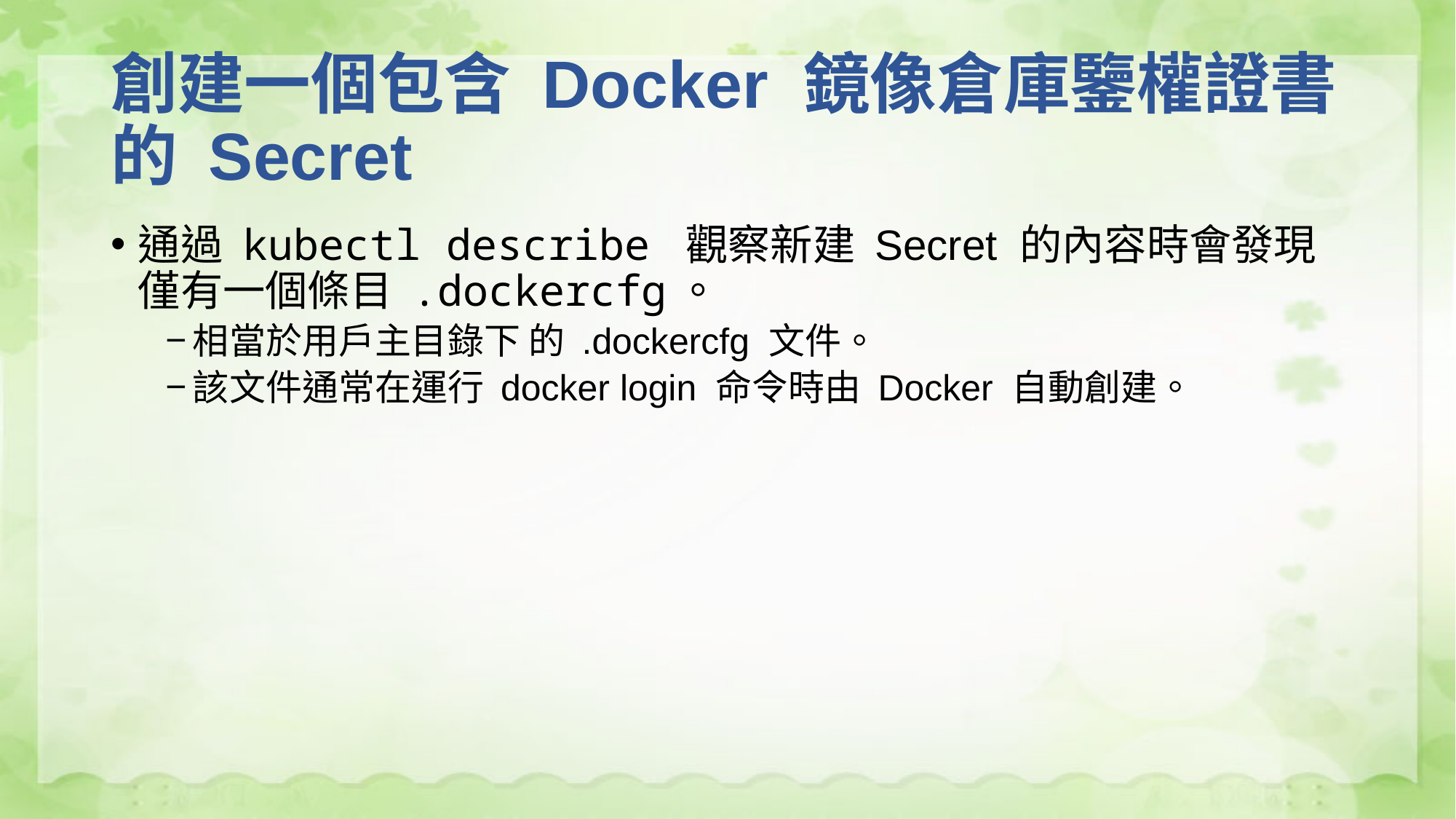

# 創建一個包含 Docker 鏡像倉庫鑒權證書的 Secret
通過 kubectl describe 觀察新建 Secret 的內容時會發現僅有一個條目 .dockercfg。
相當於用戶主目錄下 的 .dockercfg 文件。
該文件通常在運行 docker login 命令時由 Docker 自動創建。